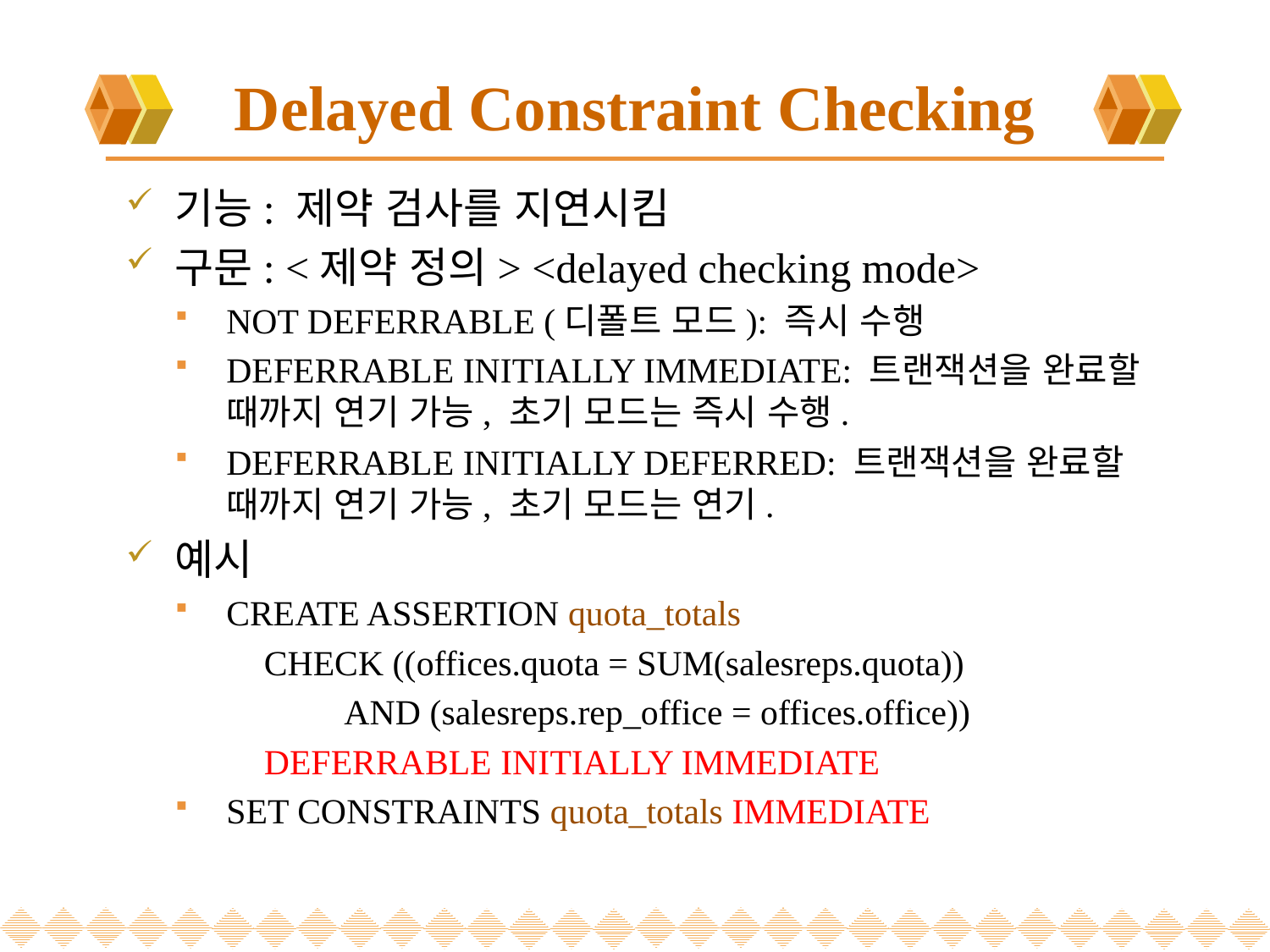

# Delayed Constraint Checking
기능: 제약 검사를 지연시킴
구문: <제약 정의> <delayed checking mode>
NOT DEFERRABLE (디폴트 모드): 즉시 수행
DEFERRABLE INITIALLY IMMEDIATE: 트랜잭션을 완료할 때까지 연기 가능, 초기 모드는 즉시 수행.
DEFERRABLE INITIALLY DEFERRED: 트랜잭션을 완료할 때까지 연기 가능, 초기 모드는 연기.
예시
CREATE ASSERTION quota_totals
          CHECK ((offices.quota = SUM(salesreps.quota))
                   AND (salesreps.rep_office = offices.office))
          DEFERRABLE INITIALLY IMMEDIATE
SET CONSTRAINTS quota_totals IMMEDIATE